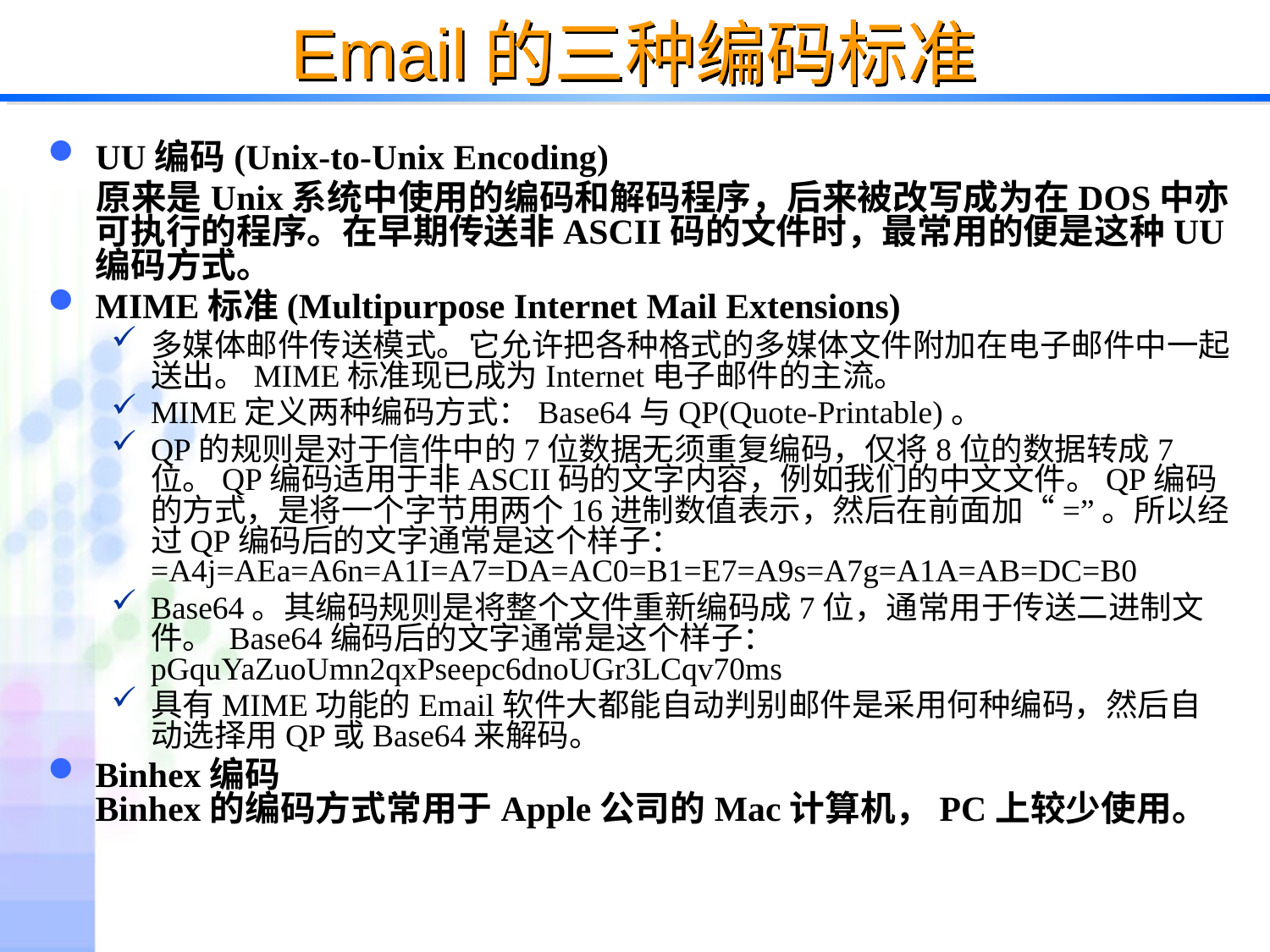

# Email的三种编码标准
UU编码(Unix-to-Unix Encoding)
     原来是Unix系统中使用的编码和解码程序，后来被改写成为在DOS中亦可执行的程序。在早期传送非ASCII码的文件时，最常用的便是这种UU编码方式。
MIME标准(Multipurpose Internet Mail Extensions)
多媒体邮件传送模式。它允许把各种格式的多媒体文件附加在电子邮件中一起送出。MIME标准现已成为Internet电子邮件的主流。
MIME定义两种编码方式：Base64与QP(Quote-Printable)。
QP的规则是对于信件中的7位数据无须重复编码，仅将8位的数据转成7位。QP编码适用于非ASCII码的文字内容，例如我们的中文文件。QP编码的方式，是将一个字节用两个16进制数值表示，然后在前面加“=”。所以经过QP编码后的文字通常是这个样子：=A4j=AEa=A6n=A1I=A7=DA=AC0=B1=E7=A9s=A7g=A1A=AB=DC=B0
Base64。其编码规则是将整个文件重新编码成7位，通常用于传送二进制文件。 Base64编码后的文字通常是这个样子：pGquYaZuoUmn2qxPseepc6dnoUGr3LCqv70ms
具有MIME功能的Email软件大都能自动判别邮件是采用何种编码，然后自动选择用QP或Base64来解码。
Binhex编码
Binhex的编码方式常用于Apple公司的Mac计算机，PC上较少使用。